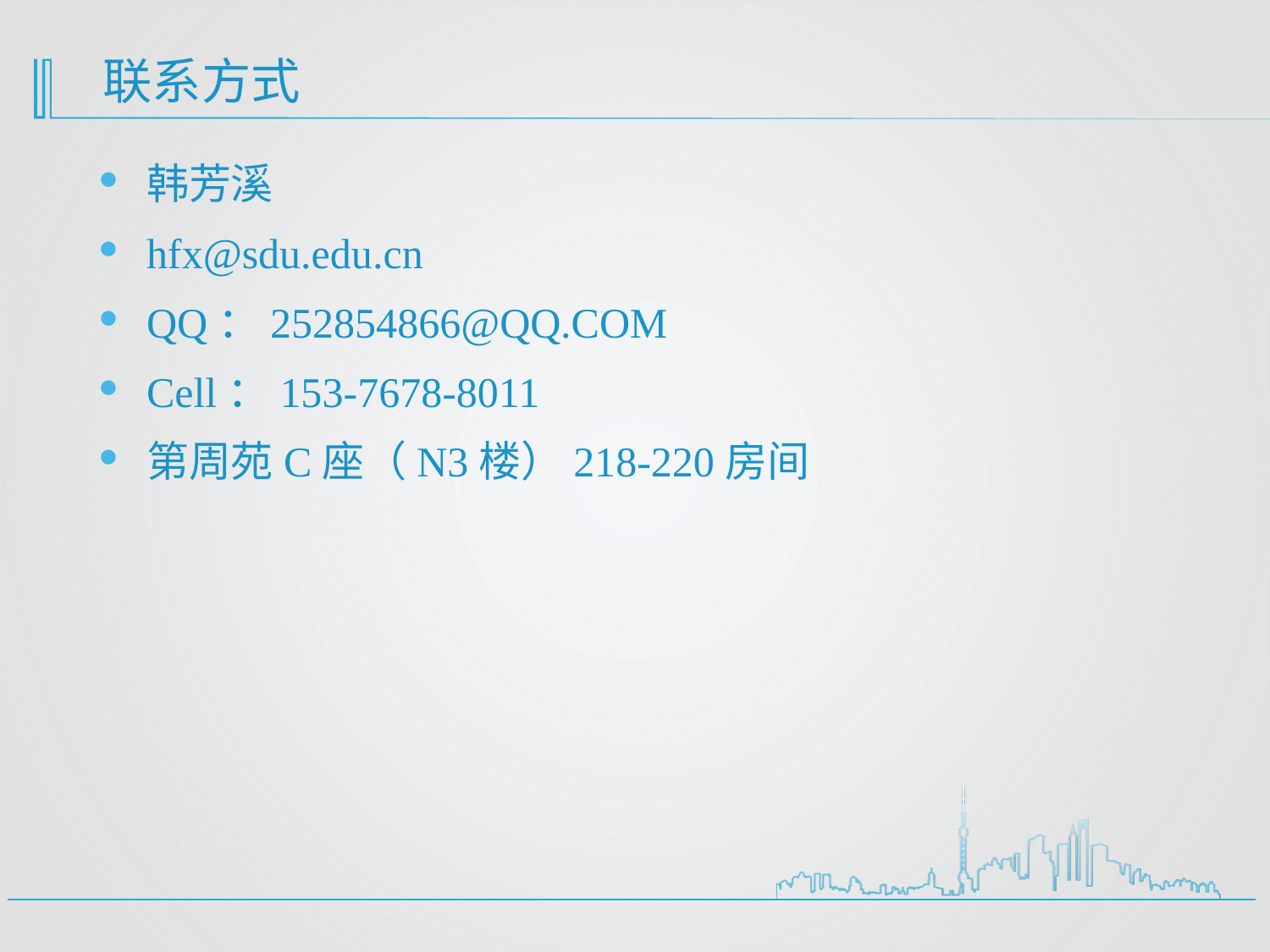

# 联系方式
韩芳溪
hfx@sdu.edu.cn
QQ：252854866@QQ.COM
Cell：153-7678-8011
第周苑C座（N3楼）218-220房间